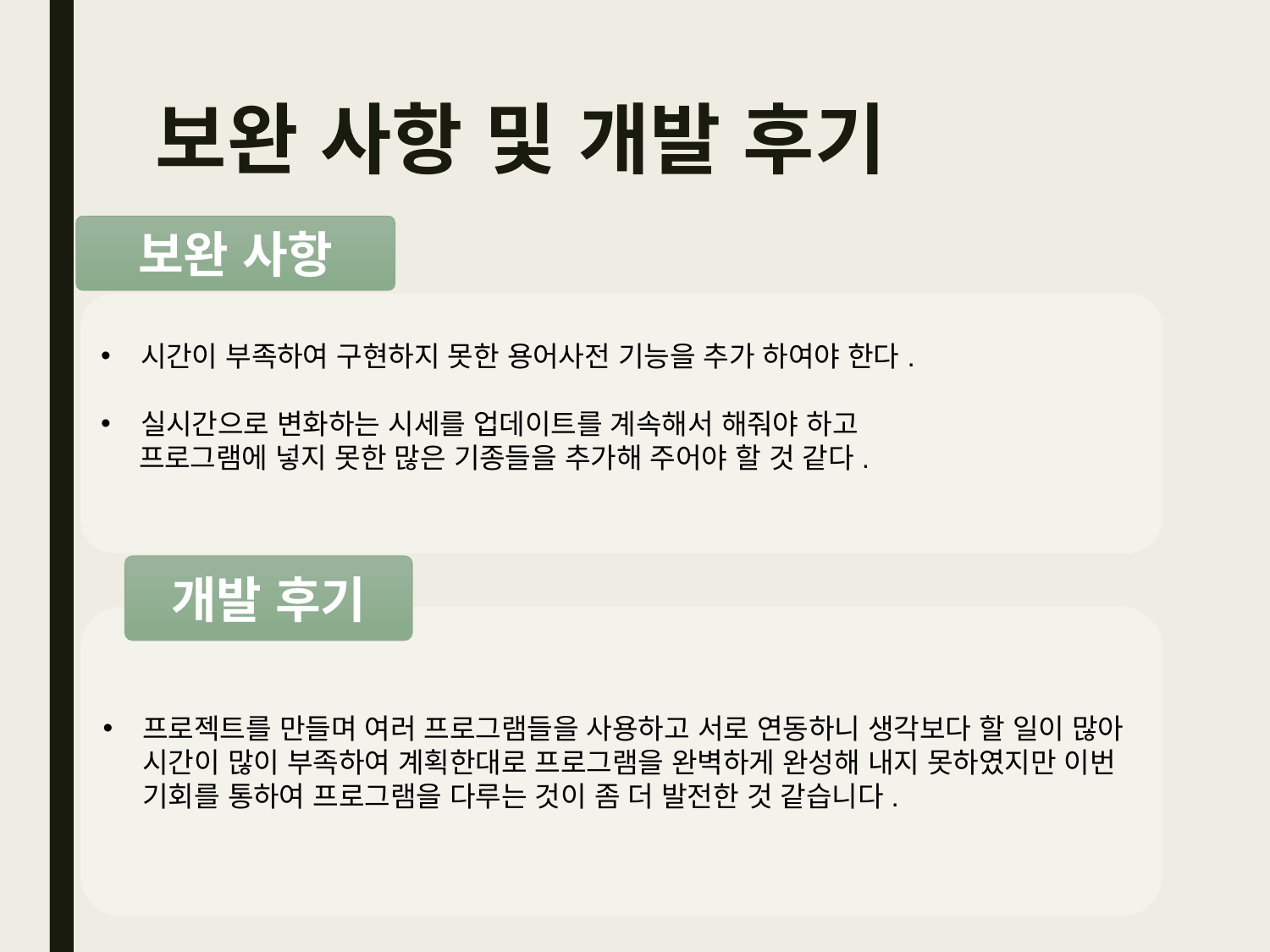

# 보완 사항 및 개발 후기
보완 사항

시간이 부족하여 구현하지 못한 용어사전 기능을 추가 하여야 한다.

실시간으로 변화하는 시세를 업데이트를 계속해서 해줘야 하고
    프로그램에 넣지 못한 많은 기종들을 추가해 주어야 할 것 같다.

개발 후기
프로젝트를 만들며 여러 프로그램들을 사용하고 서로 연동하니 생각보다 할 일이 많아 시간이 많이 부족하여 계획한대로 프로그램을 완벽하게 완성해 내지 못하였지만 이번 기회를 통하여 프로그램을 다루는 것이 좀 더 발전한 것 같습니다.